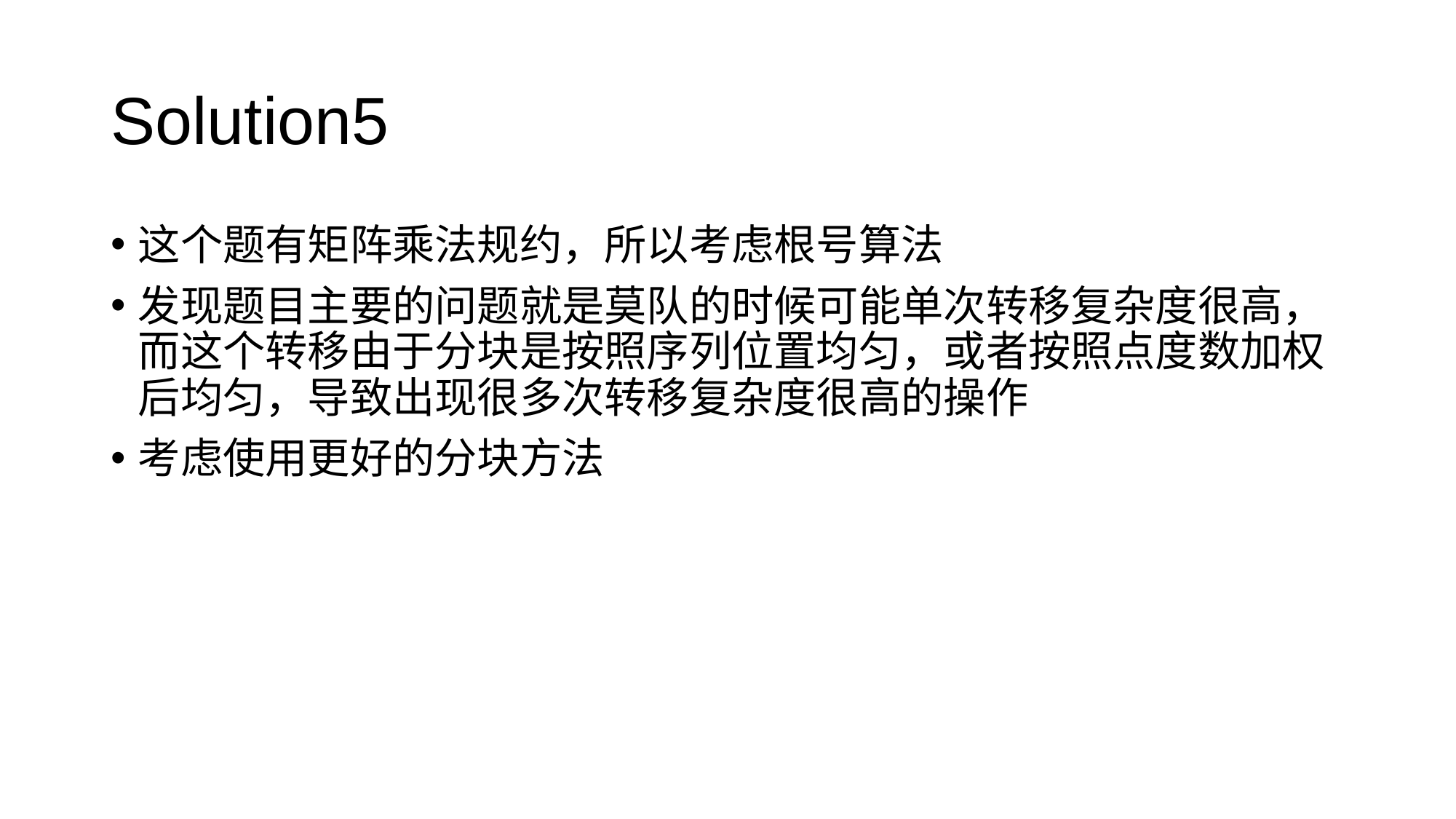

# Solution5
这个题有矩阵乘法规约，所以考虑根号算法
发现题目主要的问题就是莫队的时候可能单次转移复杂度很高，而这个转移由于分块是按照序列位置均匀，或者按照点度数加权后均匀，导致出现很多次转移复杂度很高的操作
考虑使用更好的分块方法